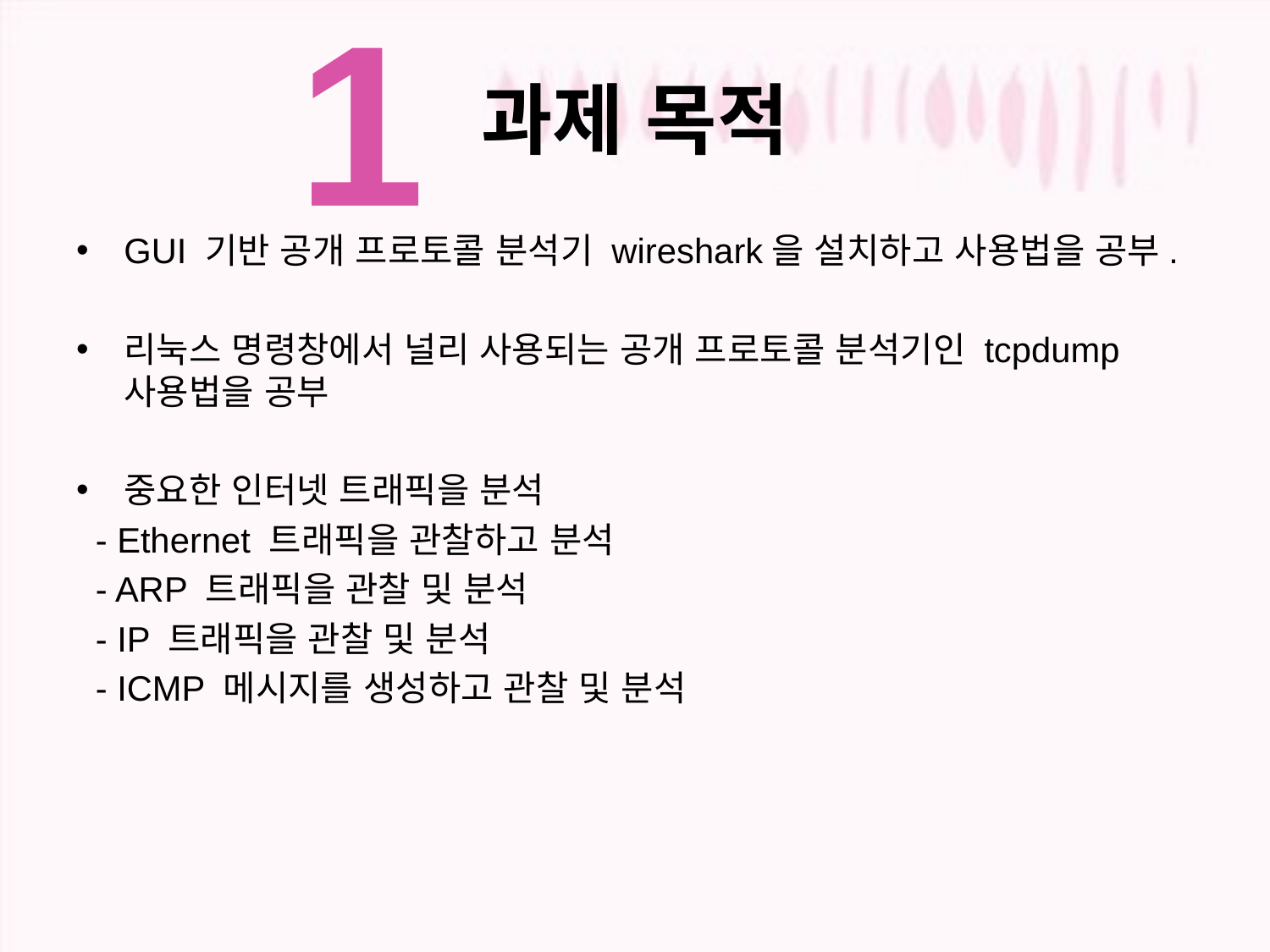

1
# 과제 목적
GUI 기반 공개 프로토콜 분석기 wireshark을 설치하고 사용법을 공부.

리눅스 명령창에서 널리 사용되는 공개 프로토콜 분석기인 tcpdump 사용법을 공부

중요한 인터넷 트래픽을 분석
  - Ethernet 트래픽을 관찰하고 분석
  - ARP 트래픽을 관찰 및 분석
  - IP 트래픽을 관찰 및 분석
  - ICMP 메시지를 생성하고 관찰 및 분석